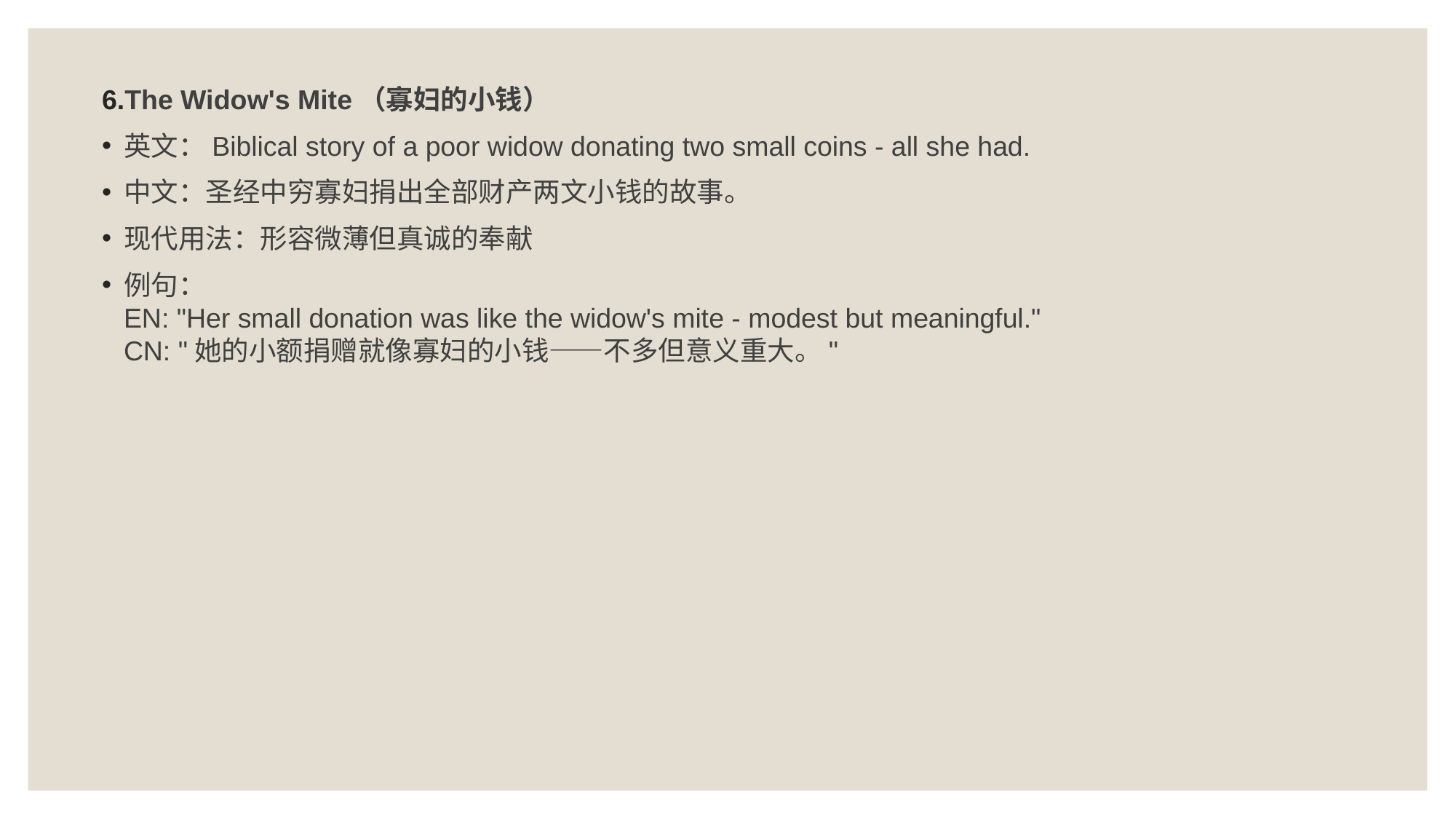

The Widow's Mite（寡妇的小钱）
英文：Biblical story of a poor widow donating two small coins - all she had.
中文：圣经中穷寡妇捐出全部财产两文小钱的故事。
现代用法：形容微薄但真诚的奉献
例句：
EN: "Her small donation was like the widow's mite - modest but meaningful."
CN: "她的小额捐赠就像寡妇的小钱——不多但意义重大。"

#